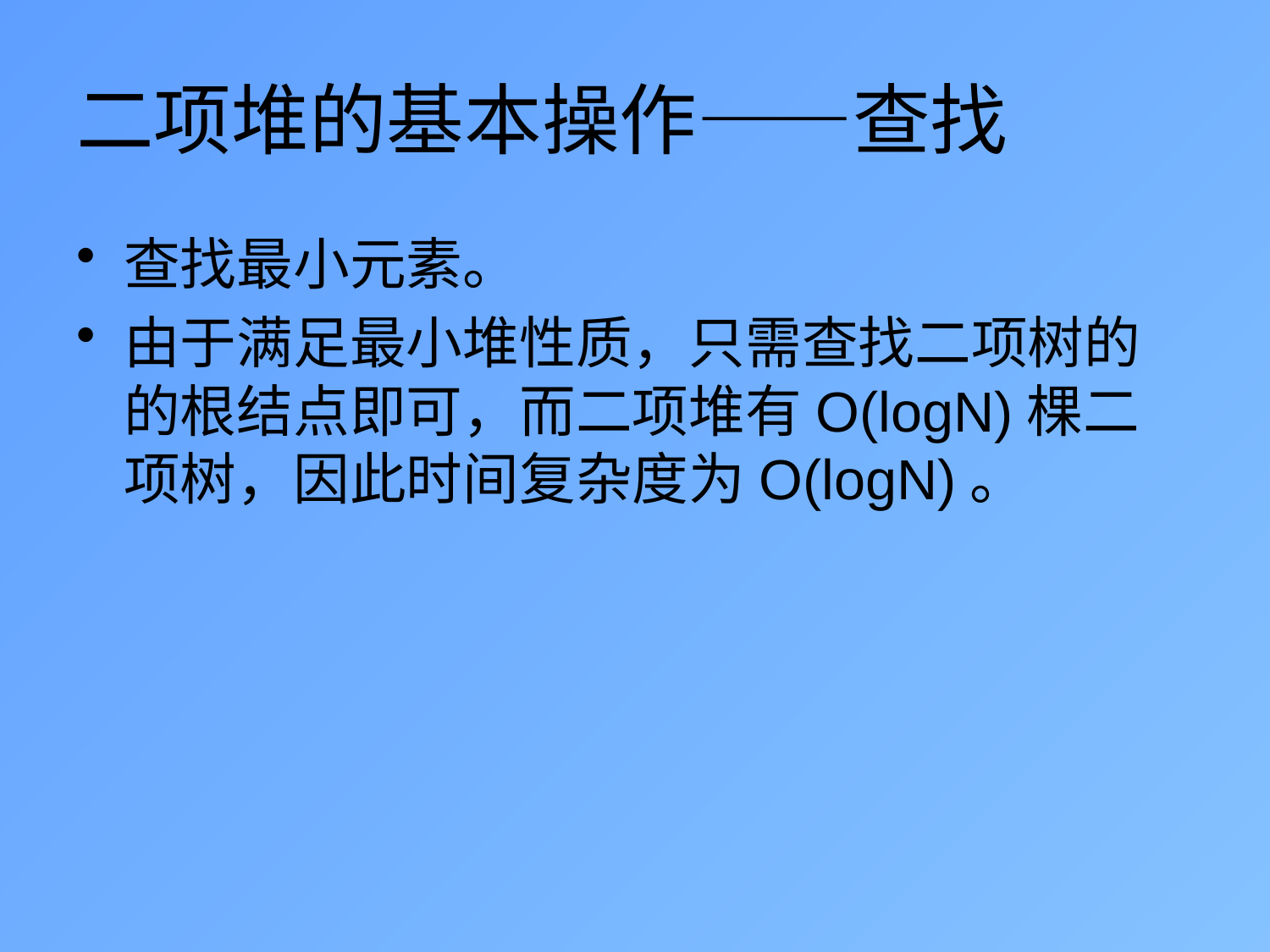

# 二项堆的基本操作——查找
查找最小元素。
由于满足最小堆性质，只需查找二项树的的根结点即可，而二项堆有O(logN)棵二项树，因此时间复杂度为O(logN)。